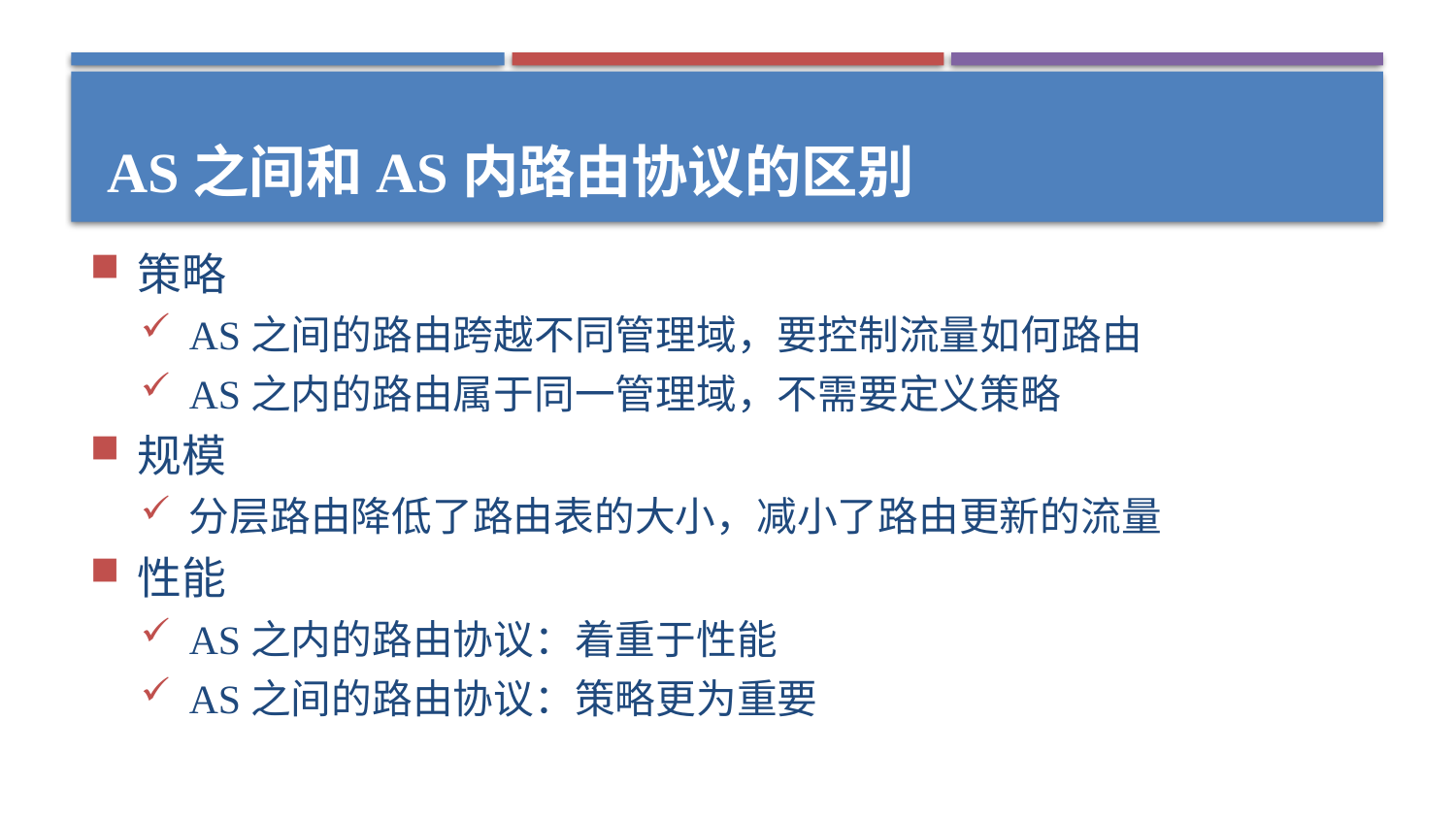

# AS之间和AS内路由协议的区别
策略
AS之间的路由跨越不同管理域，要控制流量如何路由
AS之内的路由属于同一管理域，不需要定义策略
规模
分层路由降低了路由表的大小，减小了路由更新的流量
性能
AS之内的路由协议：着重于性能
AS之间的路由协议：策略更为重要
4